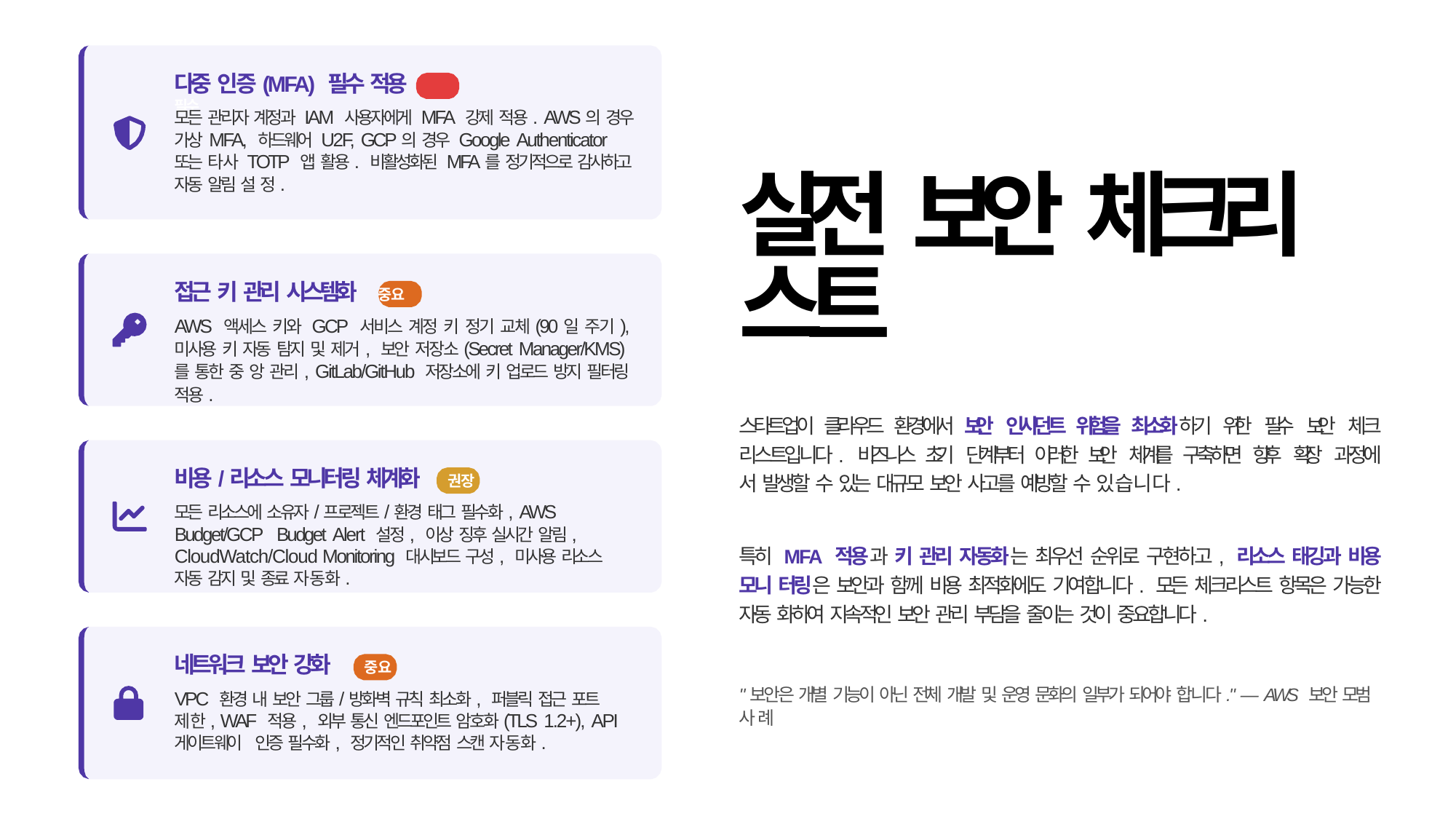

# 다중 인증(MFA) 필수 적용	필수
모든 관리자 계정과 IAM 사용자에게 MFA 강제 적용. AWS의 경우 가상 MFA, 하드웨어 U2F, GCP의 경우 Google Authenticator 또는 타사 TOTP 앱 활용. 비활성화된 MFA를 정기적으로 감사하고 자동 알림 설 정.
실전 보안 체크리 스트

접근 키 관리 시스템화  중요
AWS 액세스 키와 GCP 서비스 계정 키 정기 교체(90일 주기), 미사용 키 자동 탐지 및 제거, 보안 저장소(Secret Manager/KMS)를 통한 중 앙 관리, GitLab/GitHub 저장소에 키 업로드 방지 필터링 적용.
스타트업이 클라우드 환경에서 보안 인시던트 위험을 최소화하기 위한 필수 보안 체크 리스트입니다. 비즈니스 초기 단계부터 이러한 보안 체계를 구축하면 향후 확장 과정에 서 발생할 수 있는 대규모 보안 사고를 예방할 수 있습니다.

특히 MFA 적용과 키 관리 자동화는 최우선 순위로 구현하고, 리소스 태깅과 비용 모니 터링은 보안과 함께 비용 최적화에도 기여합니다. 모든 체크리스트 항목은 가능한 자동 화하여 지속적인 보안 관리 부담을 줄이는 것이 중요합니다.

비용/리소스 모니터링 체계화	권장
모든 리소스에 소유자/프로젝트/환경 태그 필수화, AWS Budget/GCP Budget Alert 설정, 이상 징후 실시간 알림, CloudWatch/Cloud Monitoring 대시보드 구성, 미사용 리소스 자동 감지 및 종료 자동화.

네트워크 보안 강화	중요
VPC 환경 내 보안 그룹/방화벽 규칙 최소화, 퍼블릭 접근 포트 제한, WAF 적용, 외부 통신 엔드포인트 암호화(TLS 1.2+), API 게이트웨이 인증 필수화, 정기적인 취약점 스캔 자동화.
"보안은 개별 기능이 아닌 전체 개발 및 운영 문화의 일부가 되어야 합니다." — AWS 보안 모범 사 례